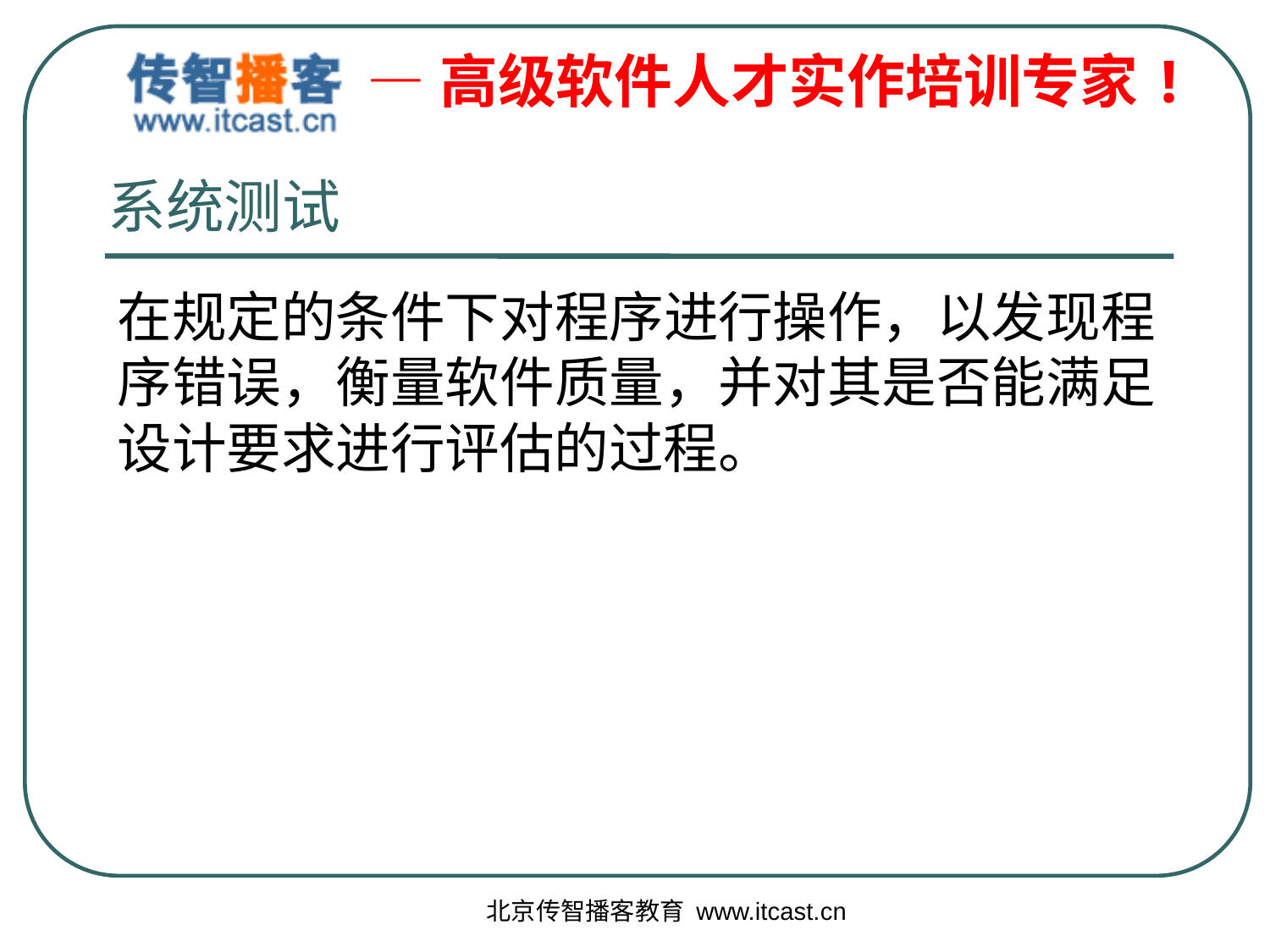

# 系统测试
在规定的条件下对程序进行操作，以发现程序错误，衡量软件质量，并对其是否能满足设计要求进行评估的过程。
北京传智播客教育 www.itcast.cn